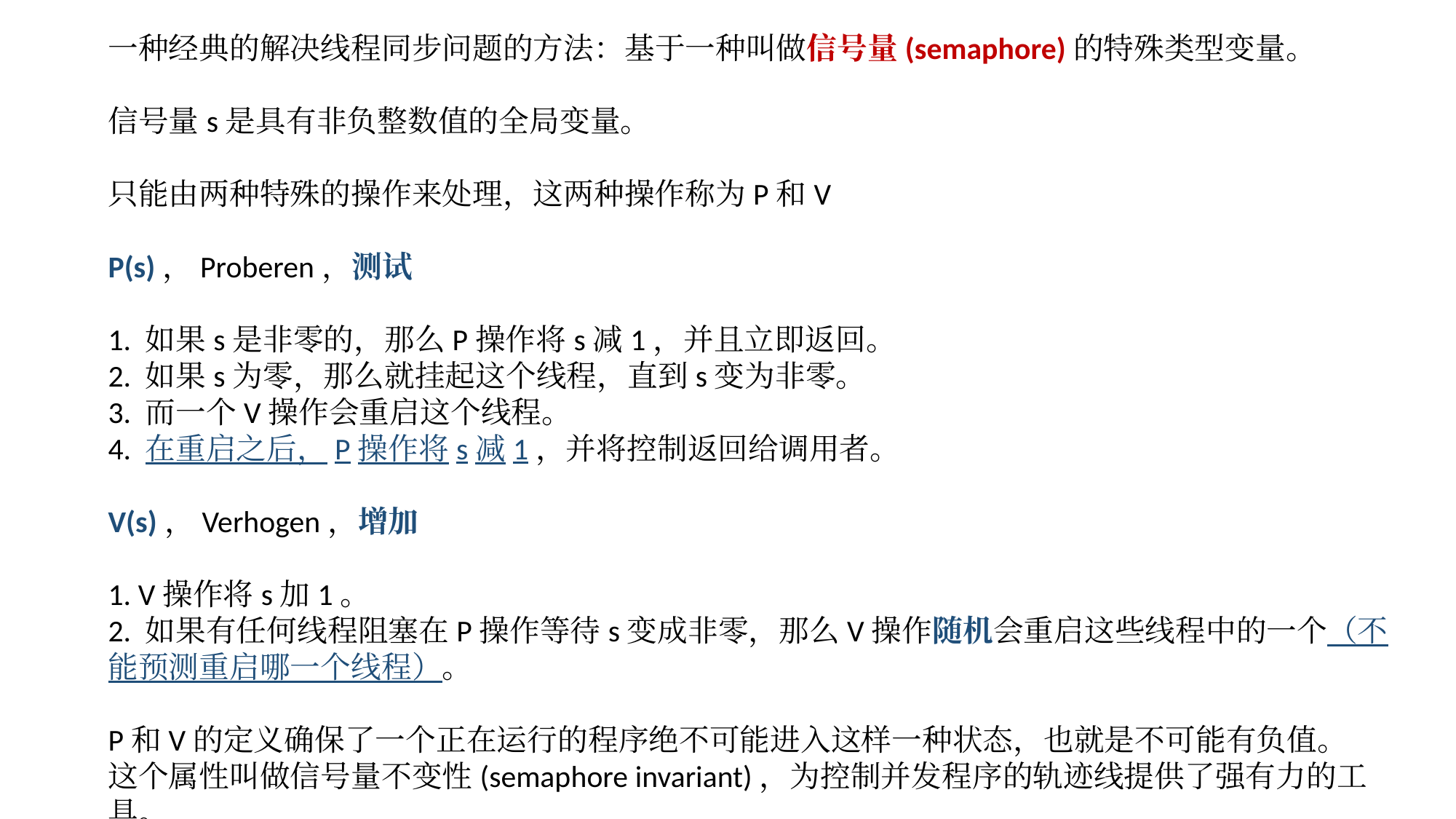

一种经典的解决线程同步问题的方法：基于一种叫做信号量(semaphore)的特殊类型变量。

信号量s是具有非负整数值的全局变量。

只能由两种特殊的操作来处理，这两种操作称为P和V

P(s)，Proberen，测试

1. 如果s是非零的，那么P操作将s减1，并且立即返回。
2. 如果s为零，那么就挂起这个线程，直到s变为非零。
3. 而一个V操作会重启这个线程。
4. 在重启之后，P操作将s减1，并将控制返回给调用者。

V(s)，Verhogen，增加

1. V操作将s加1。
2. 如果有任何线程阻塞在P操作等待s变成非零，那么V操作随机会重启这些线程中的一个（不能预测重启哪一个线程）。

P和V的定义确保了一个正在运行的程序绝不可能进入这样一种状态，也就是不可能有负值。
这个属性叫做信号量不变性(semaphore invariant)，为控制并发程序的轨迹线提供了强有力的工具。